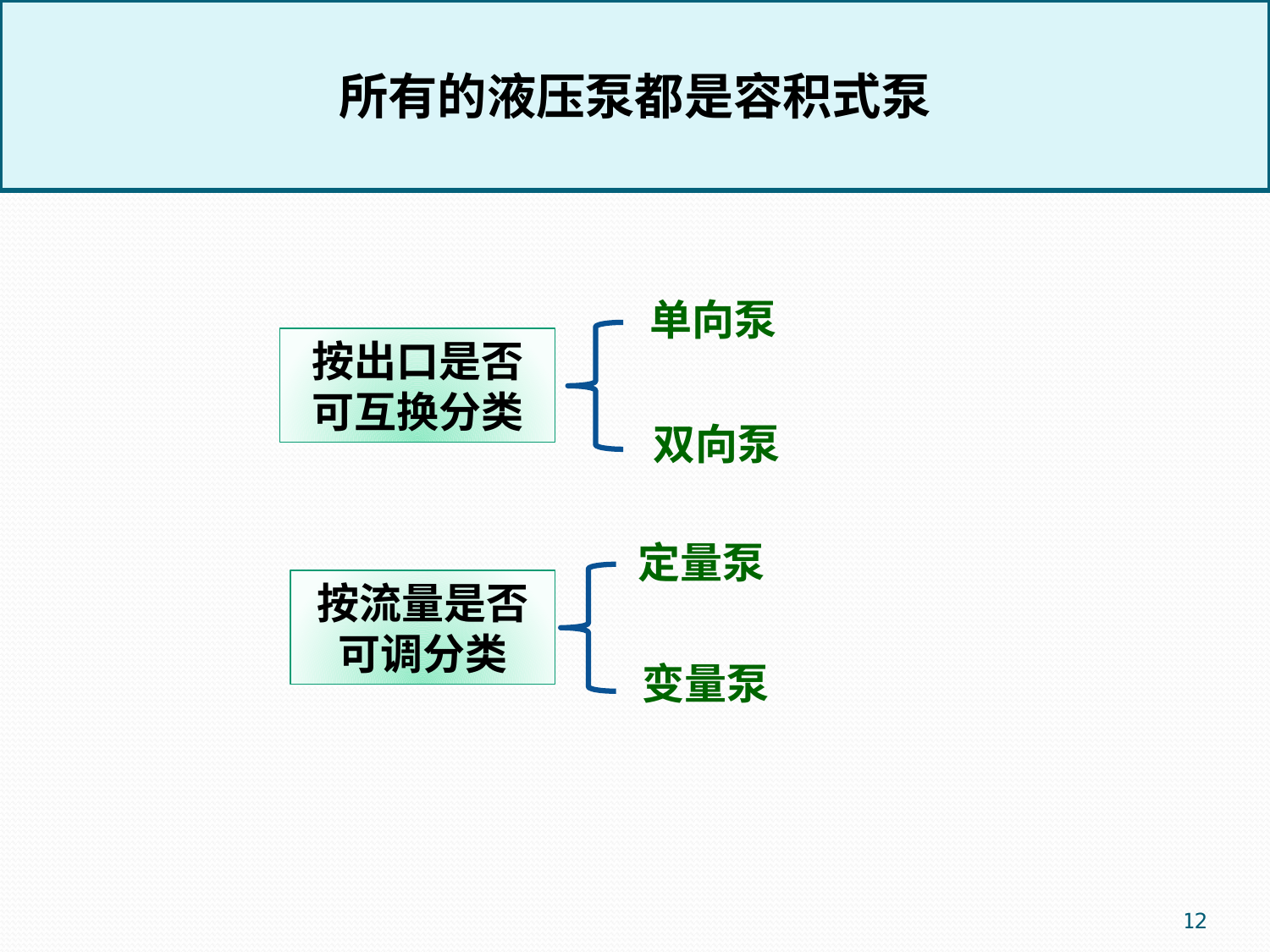

所有的液压泵都是容积式泵

单向泵

按出口是否
可互换分类
双向泵
定量泵

按流量是否
可调分类
变量泵
12